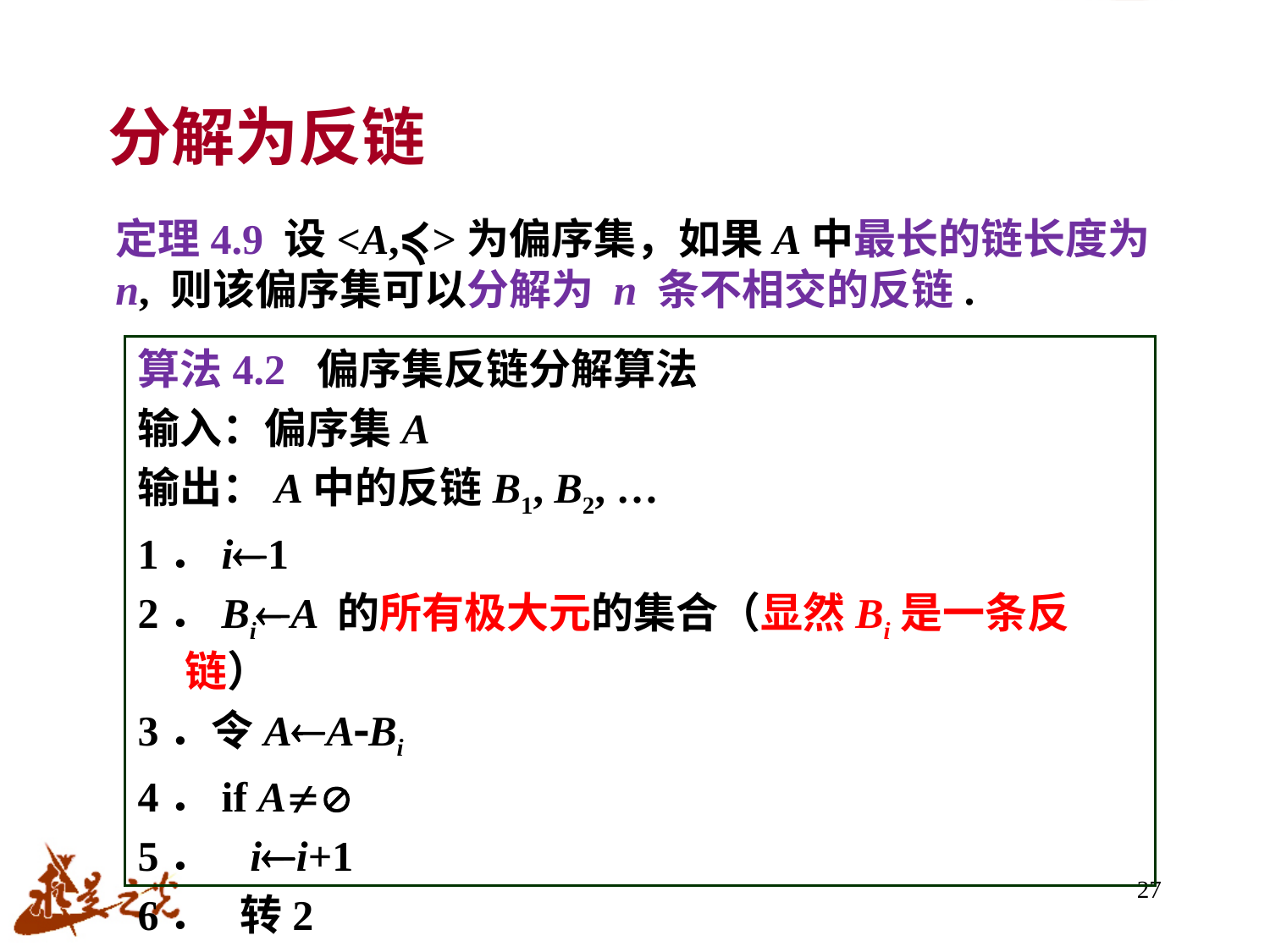

# 分解为反链
定理4.9 设<A,≼>为偏序集，如果A中最长的链长度为n, 则该偏序集可以分解为 n 条不相交的反链.
算法4.2  偏序集反链分解算法
输入：偏序集A
输出：A中的反链B1, B2, …
1．i←1
2．Bi←A 的所有极大元的集合（显然Bi是一条反链）
3．令A←A−Bi
4．if A≠∅
5．   i←i+1
6．   转2
27